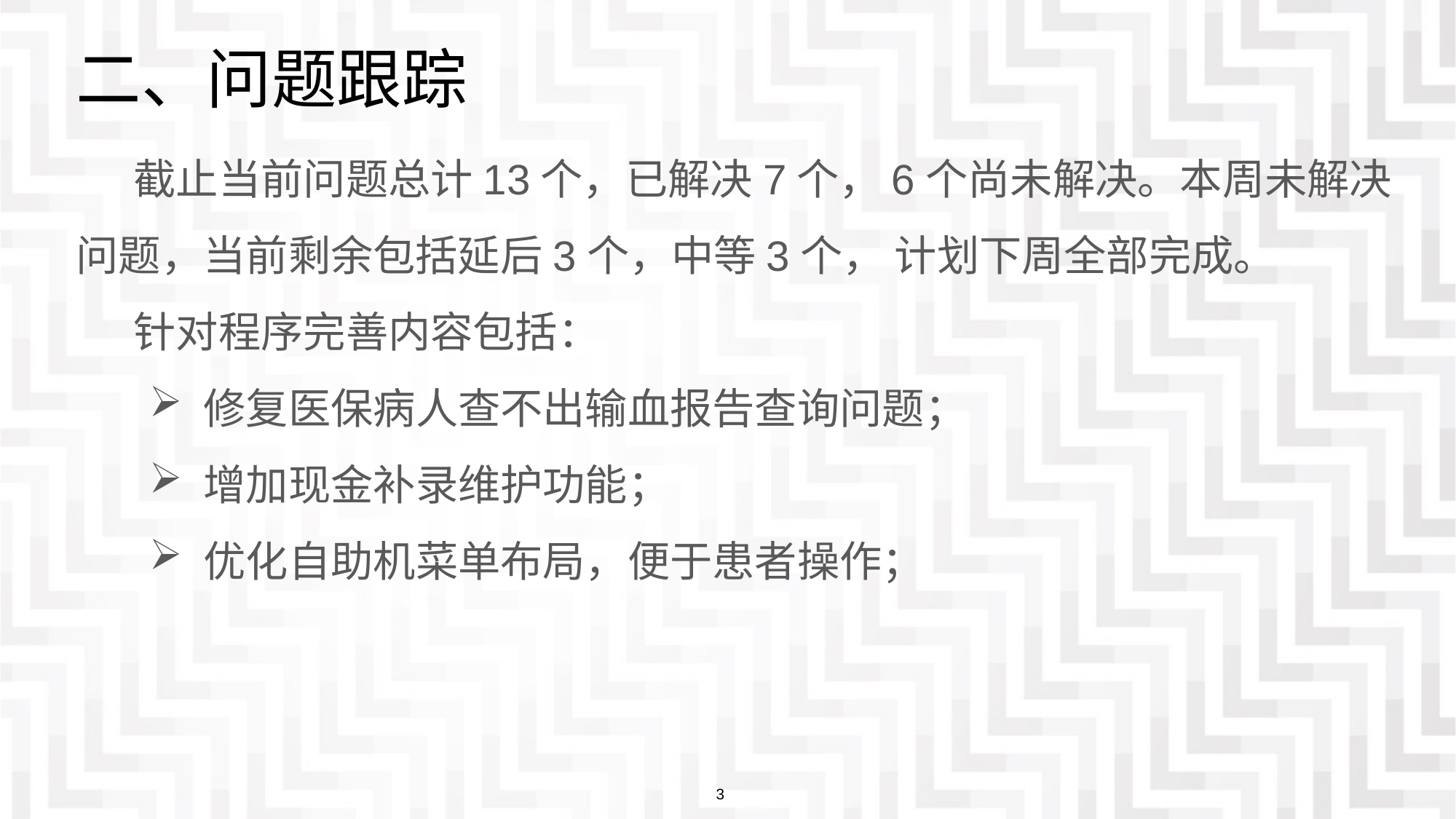

二、问题跟踪
     截止当前问题总计13个，已解决7个，6个尚未解决。本周未解决问题，当前剩余包括延后3个，中等3个， 计划下周全部完成。
     针对程序完善内容包括：
修复医保病人查不出输血报告查询问题；
增加现金补录维护功能；
优化自助机菜单布局，便于患者操作；